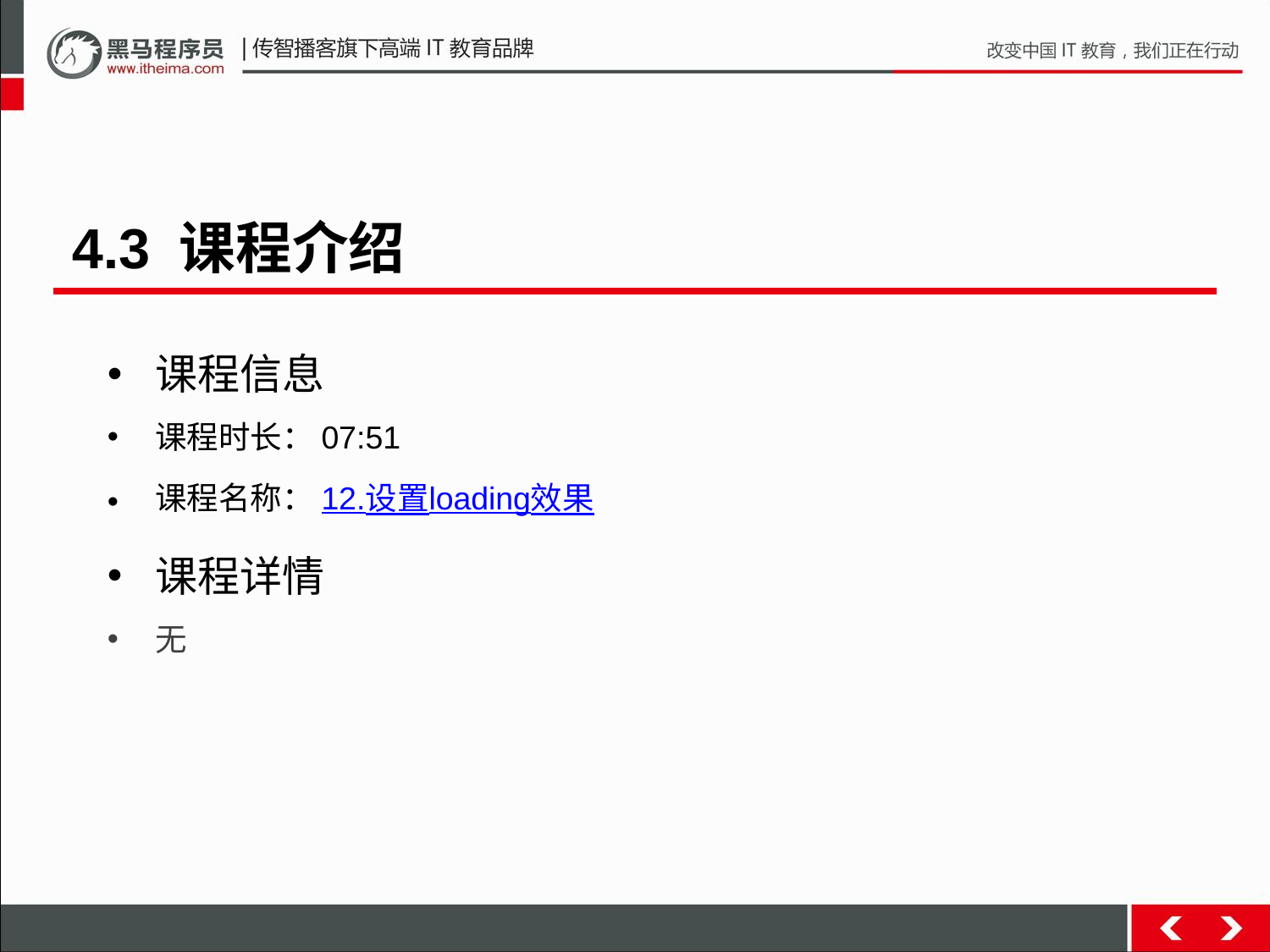

4.3 课程介绍
课程信息
课程时长：07:51
课程名称：12.设置loading效果
课程详情
无